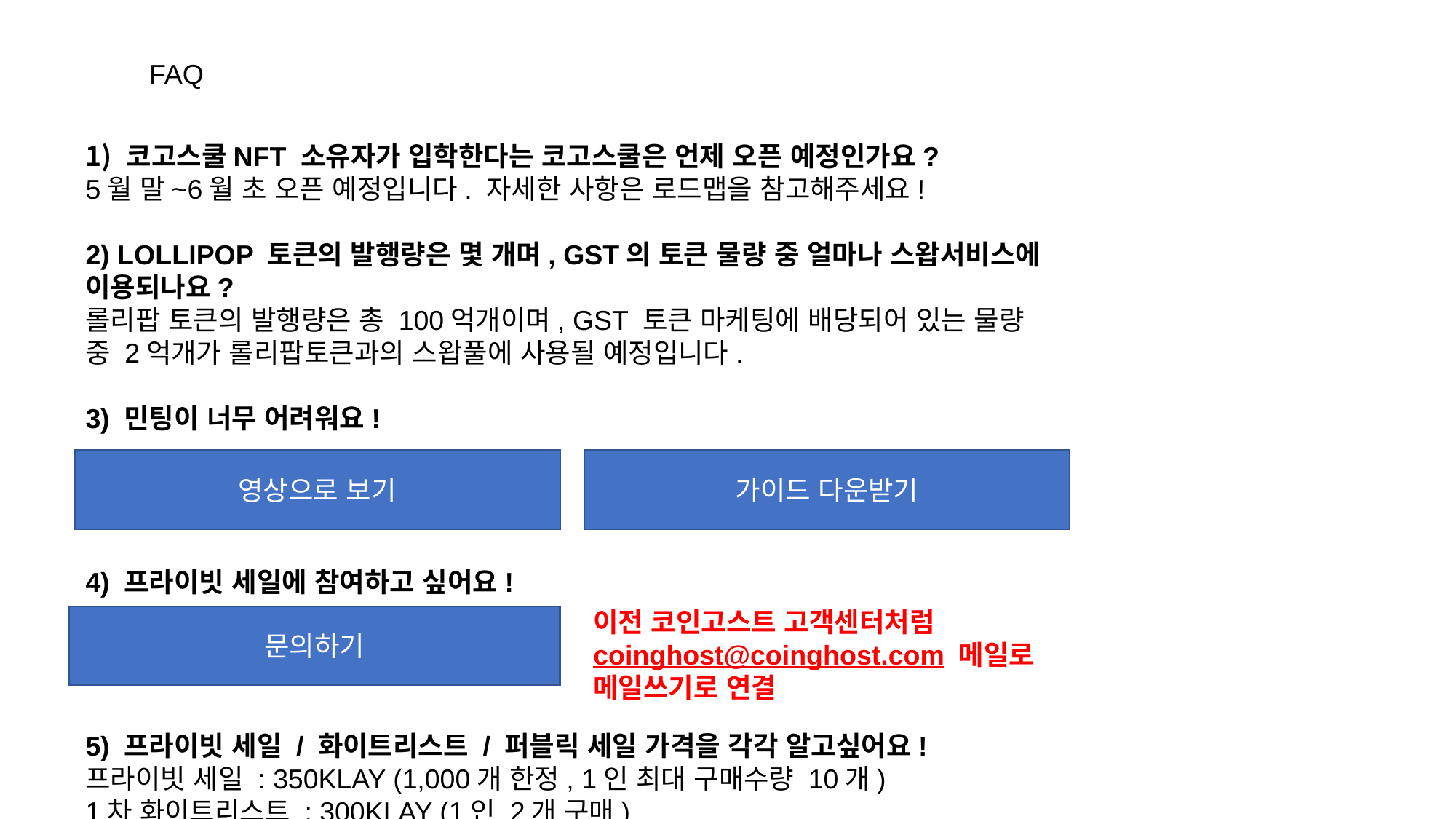

FAQ
코고스쿨NFT 소유자가 입학한다는 코고스쿨은 언제 오픈 예정인가요?
5월 말~6월 초 오픈 예정입니다. 자세한 사항은 로드맵을 참고해주세요!

2) LOLLIPOP 토큰의 발행량은 몇 개며, GST의 토큰 물량 중 얼마나 스왑서비스에 이용되나요?
롤리팝 토큰의 발행량은 총 100억개이며, GST 토큰 마케팅에 배당되어 있는 물량 중 2억개가 롤리팝토큰과의 스왑풀에 사용될 예정입니다.

3) 민팅이 너무 어려워요!

4) 프라이빗 세일에 참여하고 싶어요!

5) 프라이빗 세일 / 화이트리스트 / 퍼블릭 세일 가격을 각각 알고싶어요!
프라이빗 세일 : 350KLAY (1,000개 한정, 1인 최대 구매수량 10개)
1차 화이트리스트 : 300KLAY (1인 2개 구매)
1차 퍼블릭세일 : 330KLAY (1인 최대 4개 구매)
2차 화이트리스트 : 350KLAY (1인 2개 구매)
2차 퍼블릭세일 : 380KLAY (1인 최대 4개 구매)
3차 퍼블릭세일 : 400KLAY

#

영상으로 보기
가이드 다운받기
이전 코인고스트 고객센터처럼
coinghost@coinghost.com 메일로 메일쓰기로 연결
문의하기